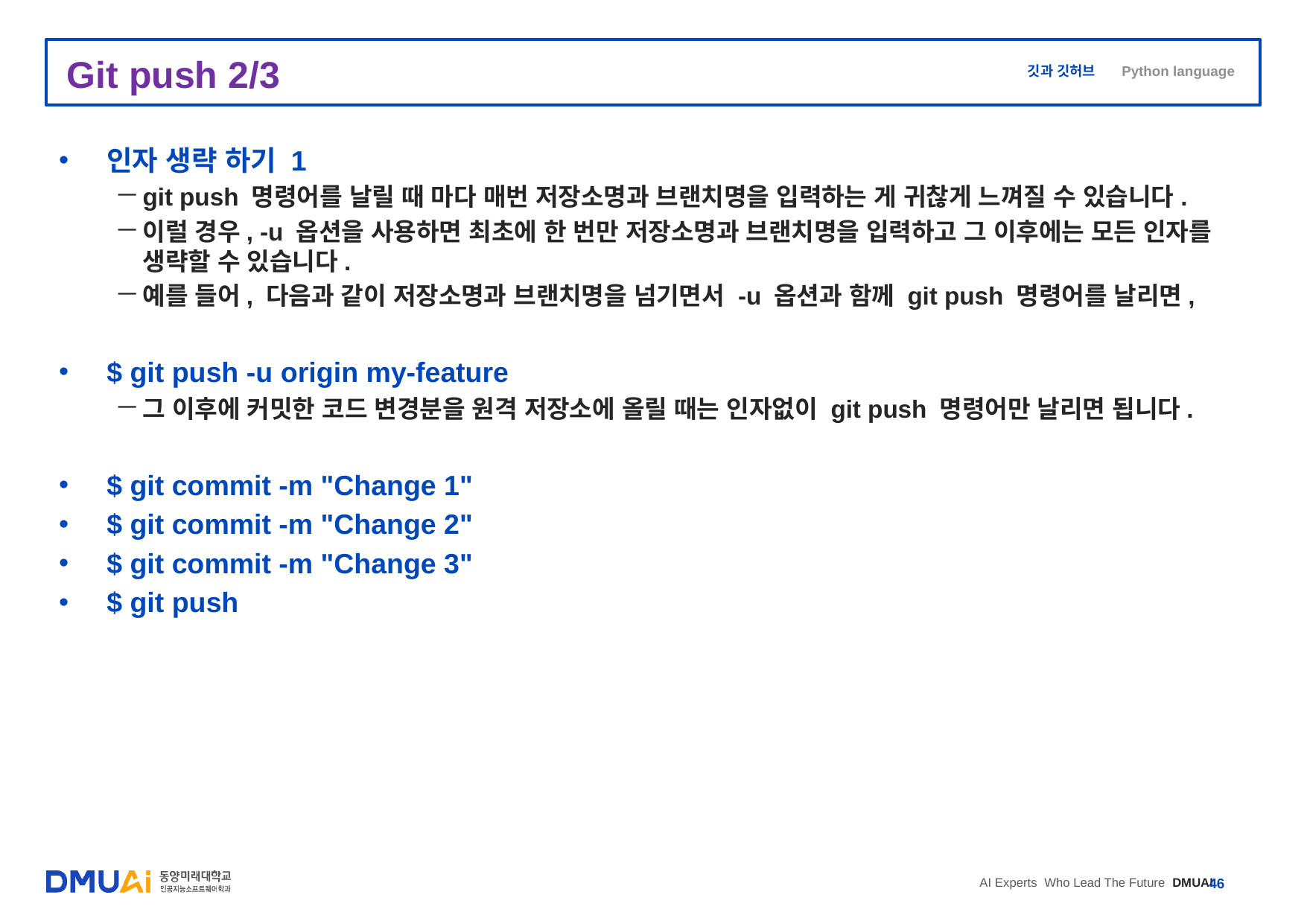

# Git push 2/3
인자 생략 하기 1
git push 명령어를 날릴 때 마다 매번 저장소명과 브랜치명을 입력하는 게 귀찮게 느껴질 수 있습니다.
이럴 경우, -u 옵션을 사용하면 최초에 한 번만 저장소명과 브랜치명을 입력하고 그 이후에는 모든 인자를 생략할 수 있습니다.
예를 들어, 다음과 같이 저장소명과 브랜치명을 넘기면서 -u 옵션과 함께 git push 명령어를 날리면,

$ git push -u origin my-feature
그 이후에 커밋한 코드 변경분을 원격 저장소에 올릴 때는 인자없이 git push 명령어만 날리면 됩니다.

$ git commit -m "Change 1"
$ git commit -m "Change 2"
$ git commit -m "Change 3"
$ git push